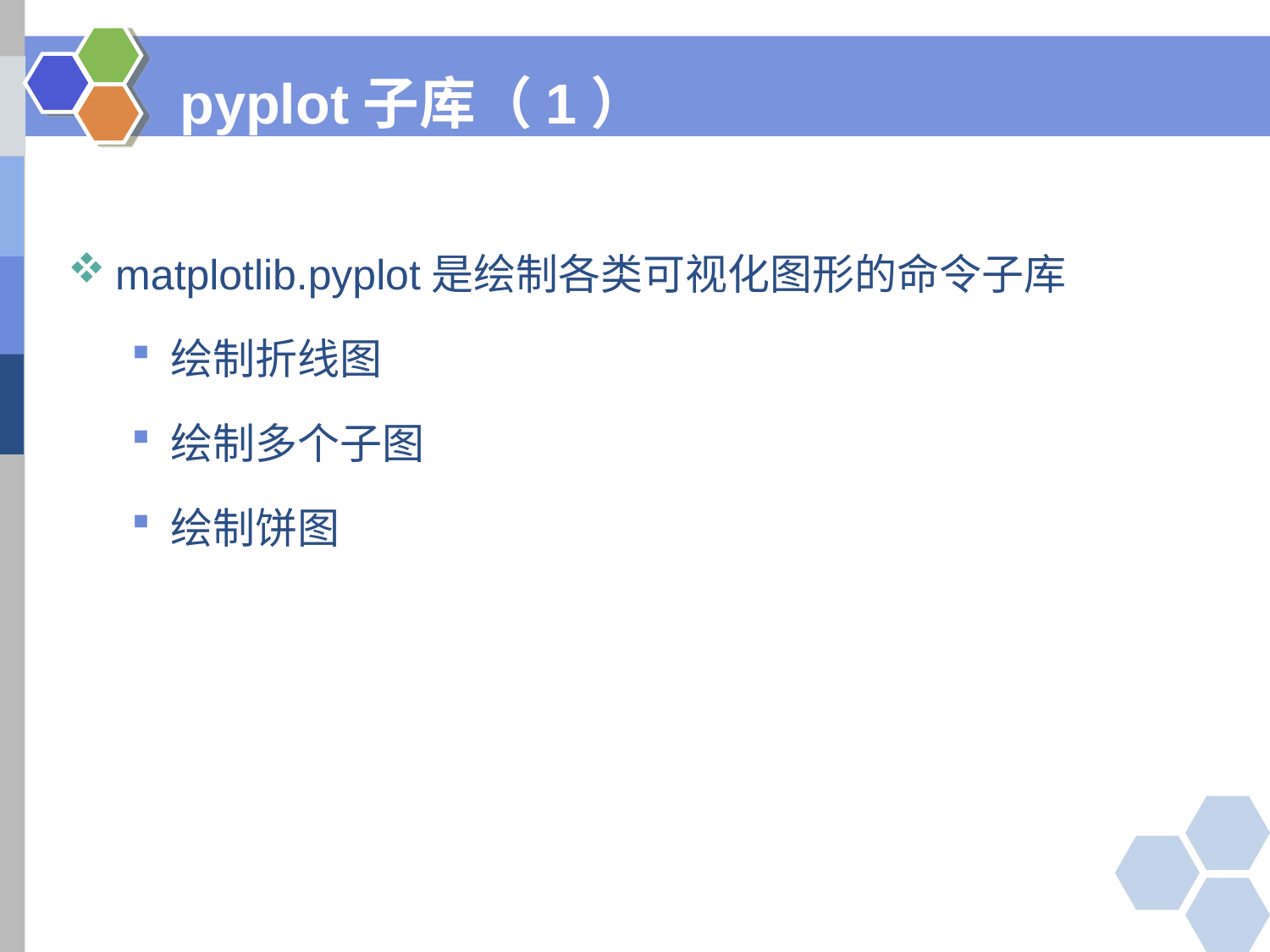

# pyplot子库（1）
matplotlib.pyplot是绘制各类可视化图形的命令子库
绘制折线图
绘制多个子图
绘制饼图